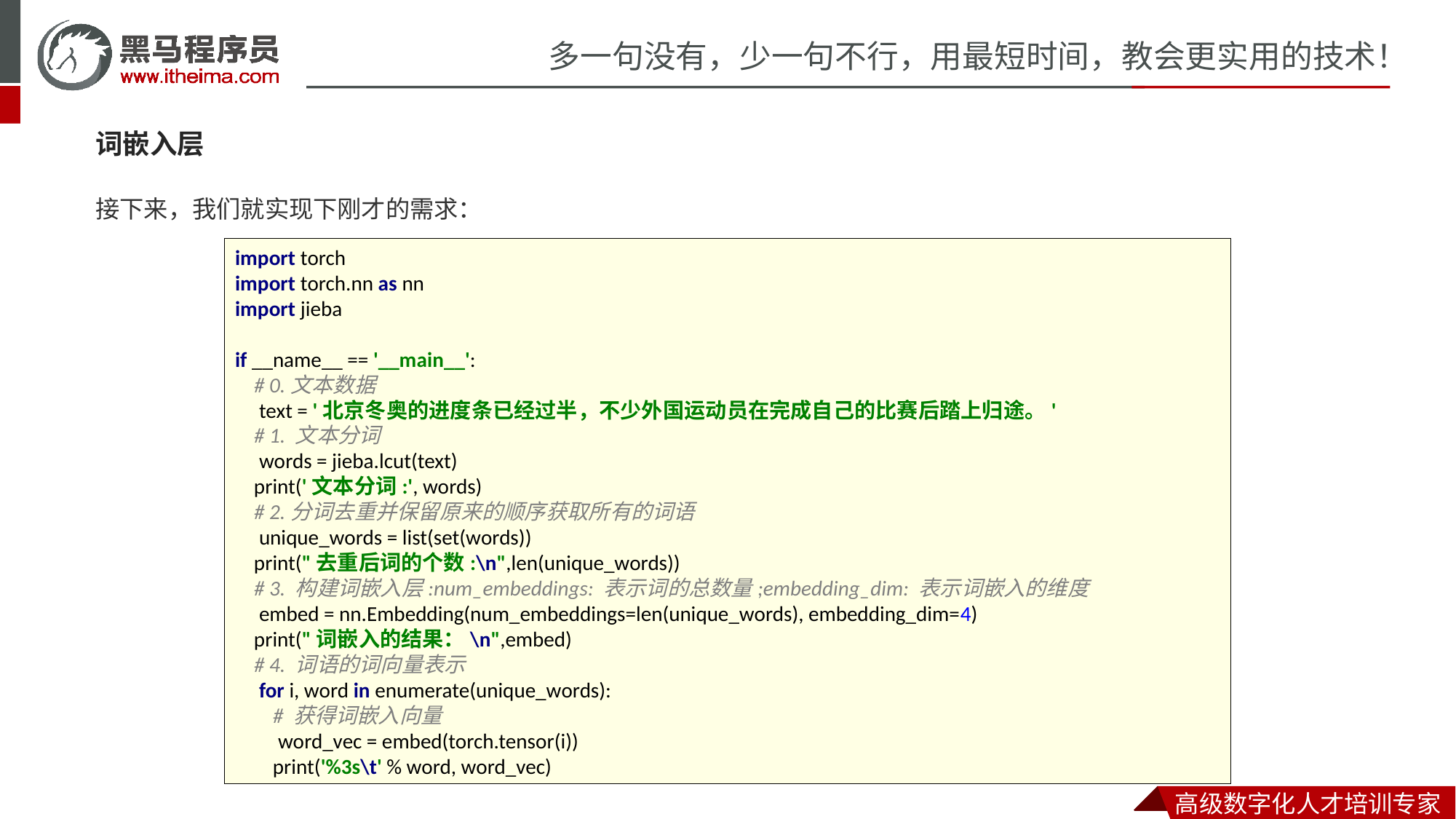

词嵌入层
接下来，我们就实现下刚才的需求：

import torch
import torch.nn as nn
import jieba
if __name__ == '__main__':
    # 0.文本数据
    text = '北京冬奥的进度条已经过半，不少外国运动员在完成自己的比赛后踏上归途。'
    # 1. 文本分词
    words = jieba.lcut(text)
    print('文本分词:', words)
    # 2.分词去重并保留原来的顺序获取所有的词语
    unique_words = list(set(words))
    print("去重后词的个数:\n",len(unique_words))
    # 3. 构建词嵌入层:num_embeddings: 表示词的总数量;embedding_dim: 表示词嵌入的维度
    embed = nn.Embedding(num_embeddings=len(unique_words), embedding_dim=4)
    print("词嵌入的结果：\n",embed)
    # 4. 词语的词向量表示
    for i, word in enumerate(unique_words):
        # 获得词嵌入向量
        word_vec = embed(torch.tensor(i))
        print('%3s\t' % word, word_vec)